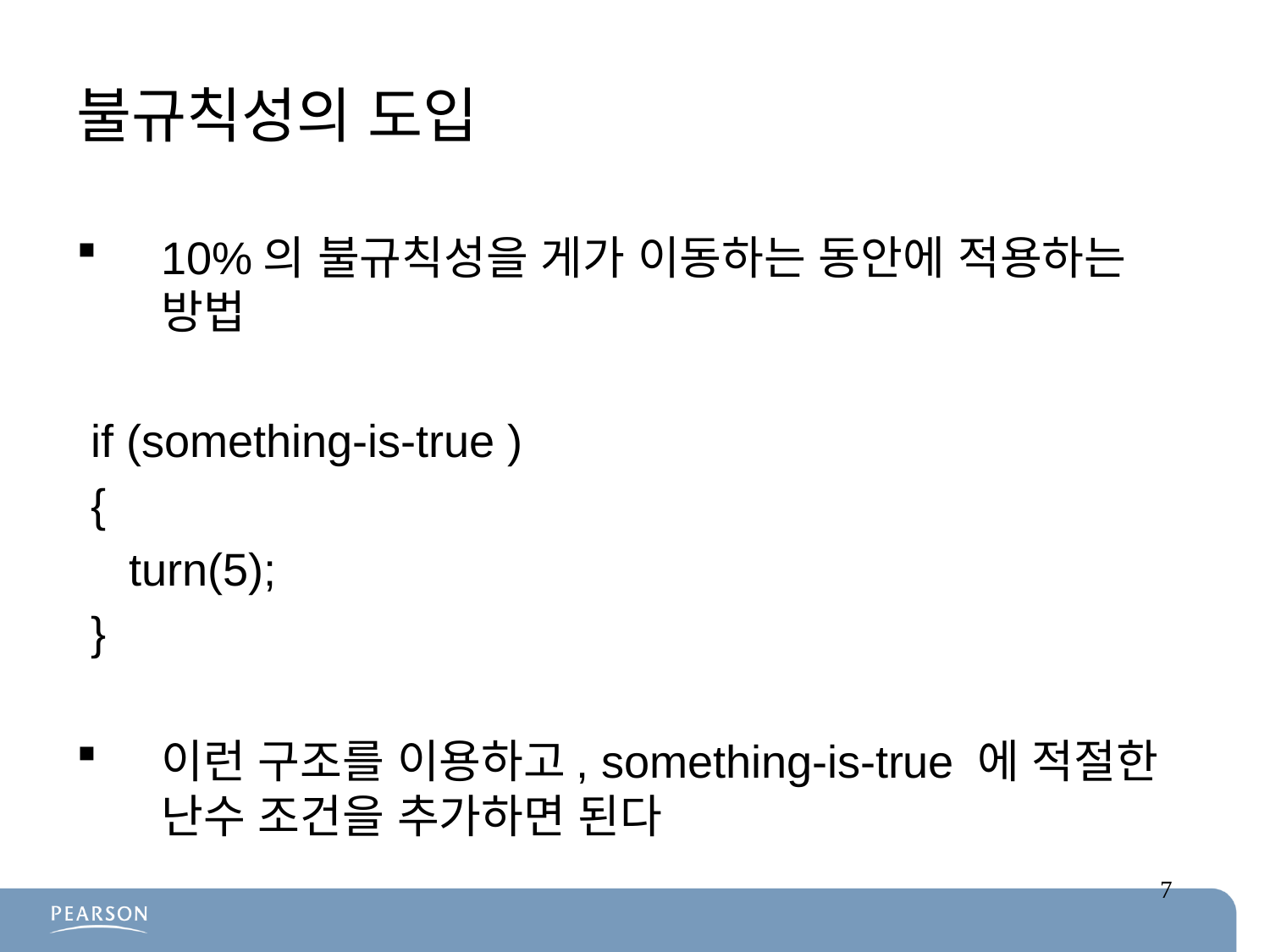

# 불규칙성의 도입
10%의 불규칙성을 게가 이동하는 동안에 적용하는 방법

if (something-is-true )
{
   turn(5);
}

이런 구조를 이용하고, something-is-true 에 적절한 난수 조건을 추가하면 된다
7